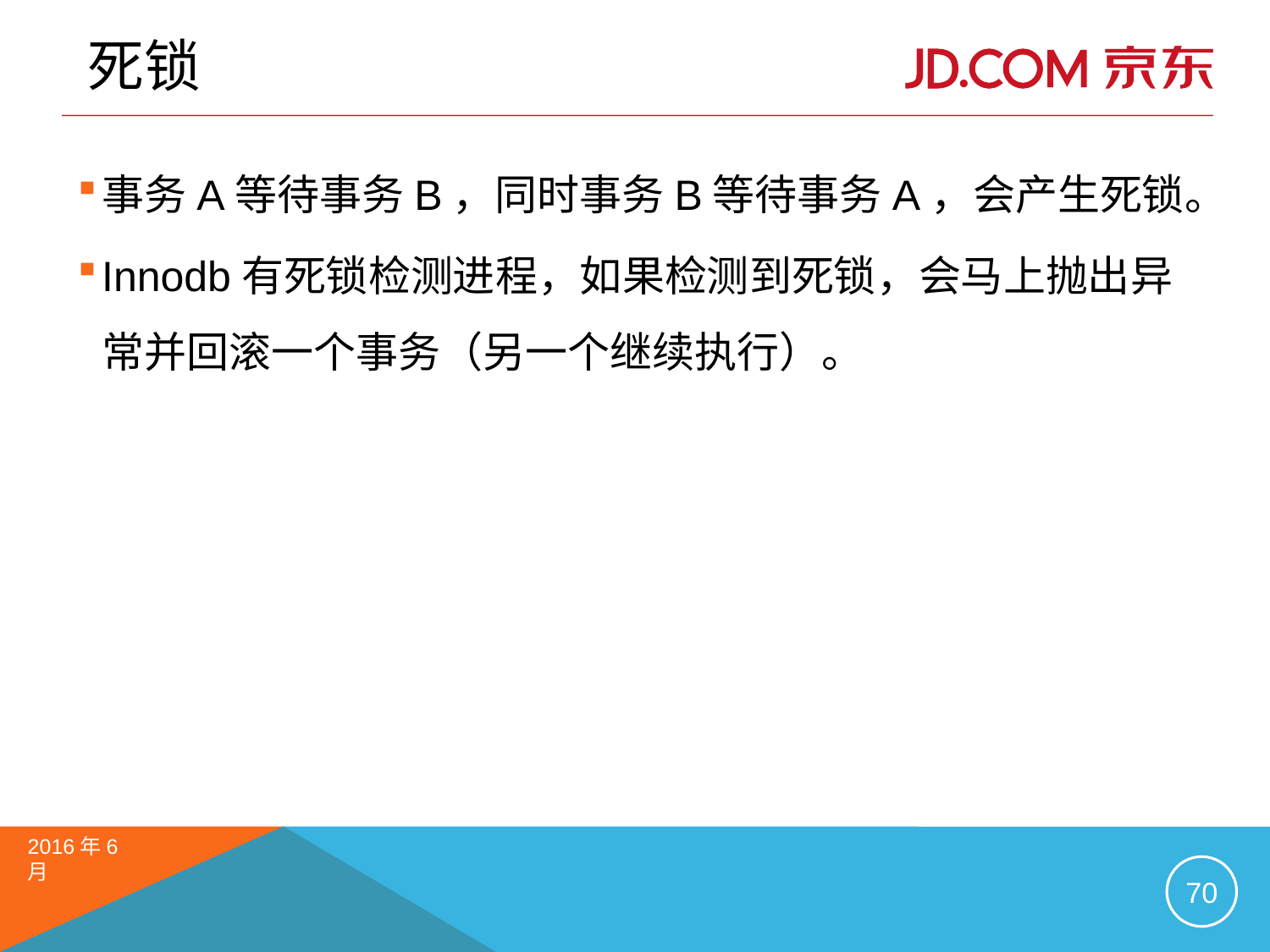

# 死锁
事务A等待事务B，同时事务B等待事务A，会产生死锁。
Innodb有死锁检测进程，如果检测到死锁，会马上抛出异常并回滚一个事务（另一个继续执行）。

2016年6月
70